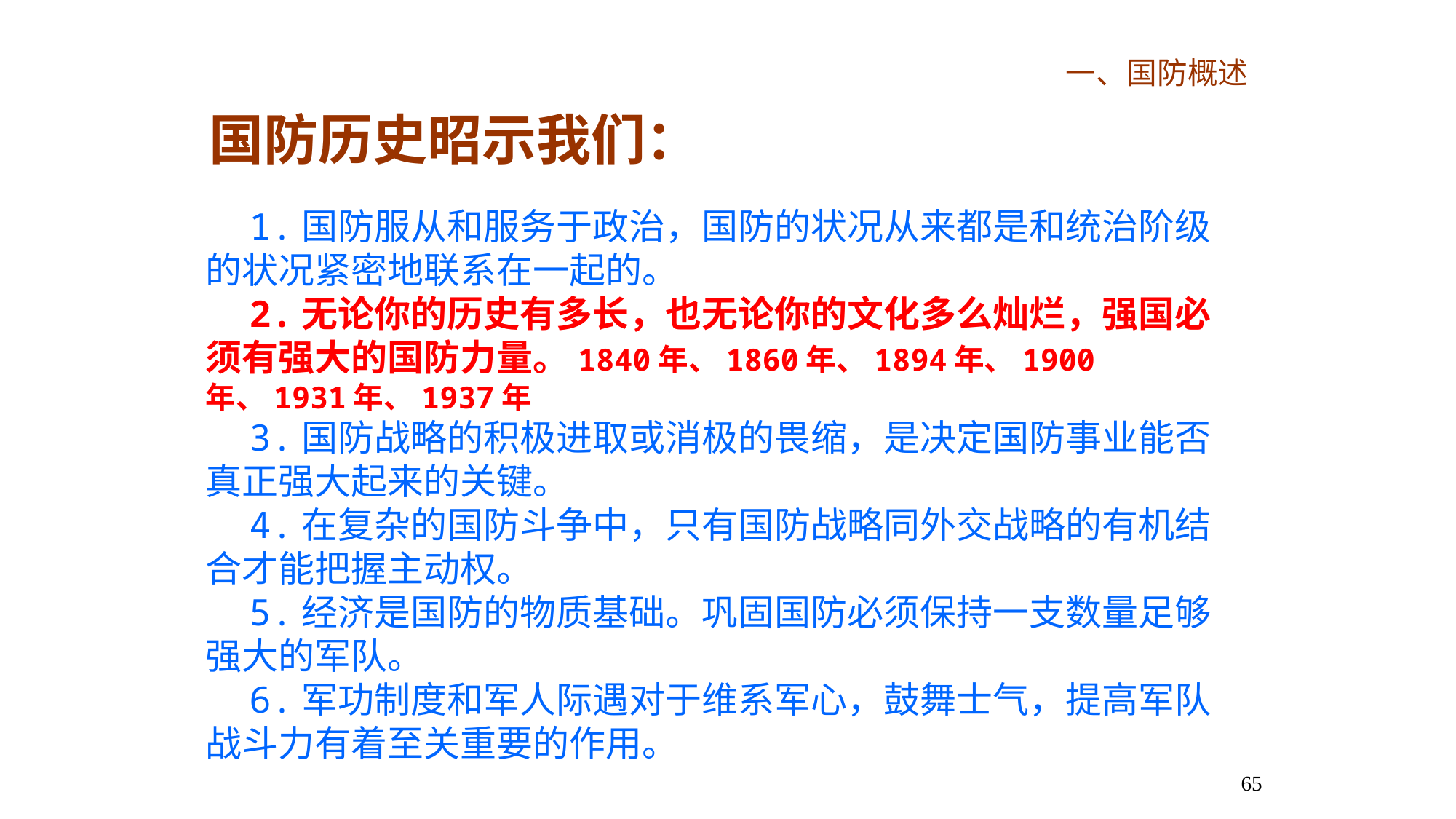

一、国防概述
国防历史昭示我们：
  1.国防服从和服务于政治，国防的状况从来都是和统治阶级的状况紧密地联系在一起的。
  2.无论你的历史有多长，也无论你的文化多么灿烂，强国必须有强大的国防力量。1840年、1860年、1894年、1900年、1931年、1937年
  3.国防战略的积极进取或消极的畏缩，是决定国防事业能否真正强大起来的关键。
  4.在复杂的国防斗争中，只有国防战略同外交战略的有机结合才能把握主动权。
  5.经济是国防的物质基础。巩固国防必须保持一支数量足够强大的军队。
  6.军功制度和军人际遇对于维系军心，鼓舞士气，提高军队战斗力有着至关重要的作用。

65